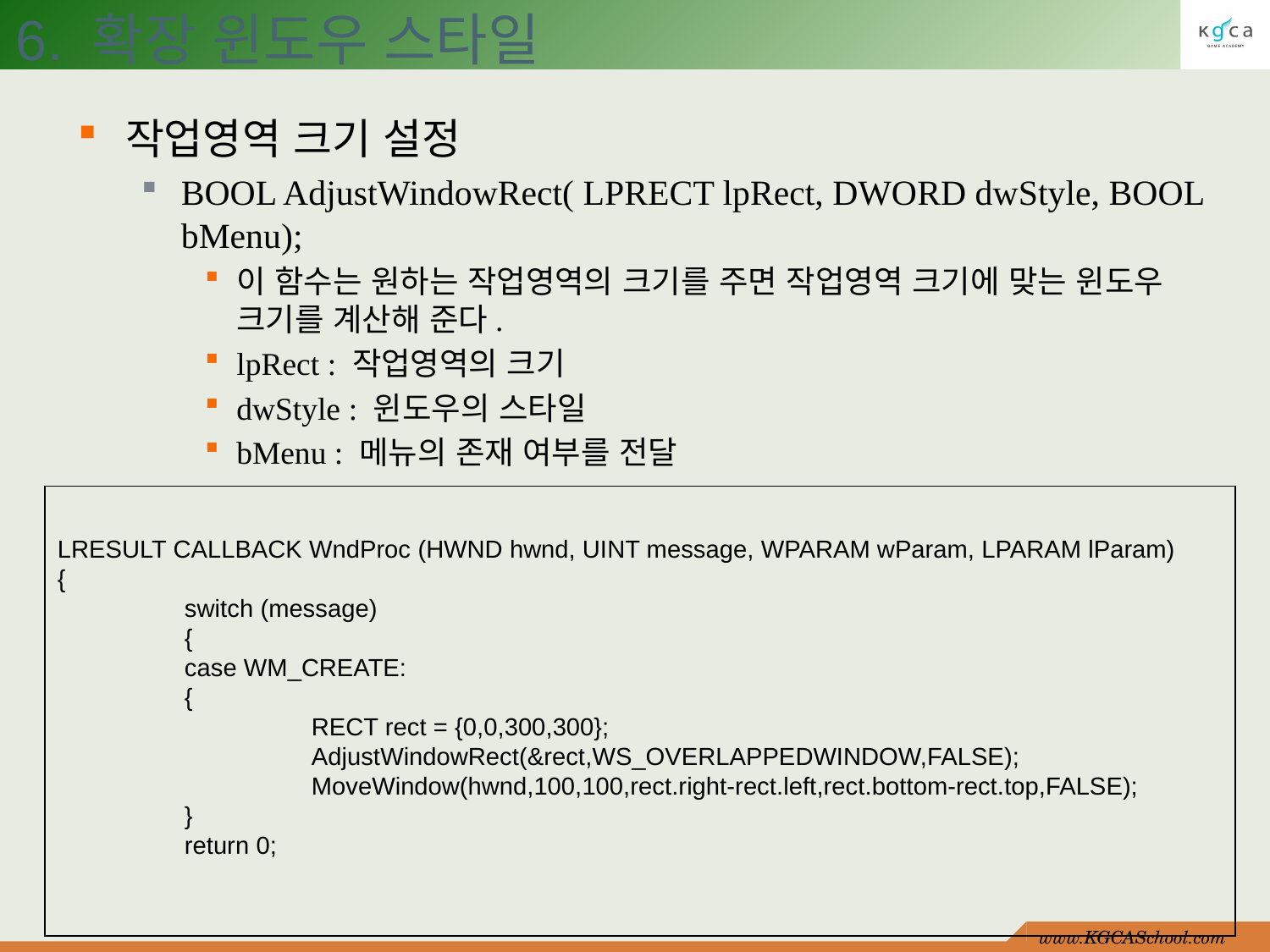

6. 확장 윈도우 스타일
작업영역 크기 설정
BOOL AdjustWindowRect( LPRECT lpRect, DWORD dwStyle, BOOL bMenu);
이 함수는 원하는 작업영역의 크기를 주면 작업영역 크기에 맞는 윈도우 크기를 계산해 준다.
lpRect : 작업영역의 크기
dwStyle : 윈도우의 스타일
bMenu : 메뉴의 존재 여부를 전달

LRESULT CALLBACK WndProc (HWND hwnd, UINT message, WPARAM wParam, LPARAM lParam)
{
	switch (message)
	{
	case WM_CREATE:
	{
		RECT rect = {0,0,300,300};
		AdjustWindowRect(&rect,WS_OVERLAPPEDWINDOW,FALSE);
		MoveWindow(hwnd,100,100,rect.right-rect.left,rect.bottom-rect.top,FALSE);
	}
	return 0;